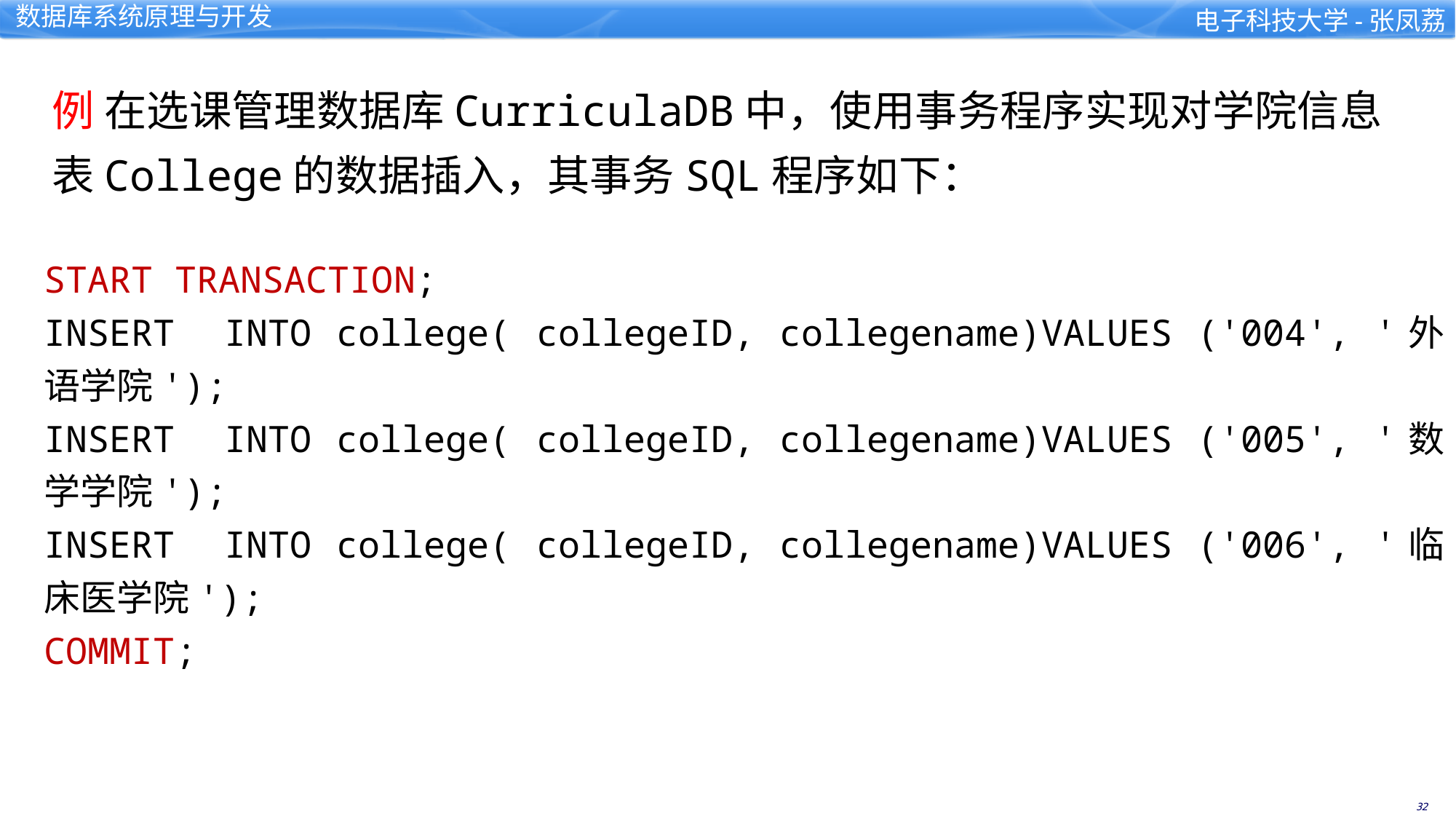

例 在选课管理数据库CurriculaDB中，使用事务程序实现对学院信息表College的数据插入，其事务SQL程序如下：
START TRANSACTION;
INSERT  INTO college( collegeID, collegename)VALUES ('004', '外语学院');
INSERT  INTO college( collegeID, collegename)VALUES ('005', '数学学院');
INSERT  INTO college( collegeID, collegename)VALUES ('006', '临床医学院');
COMMIT;